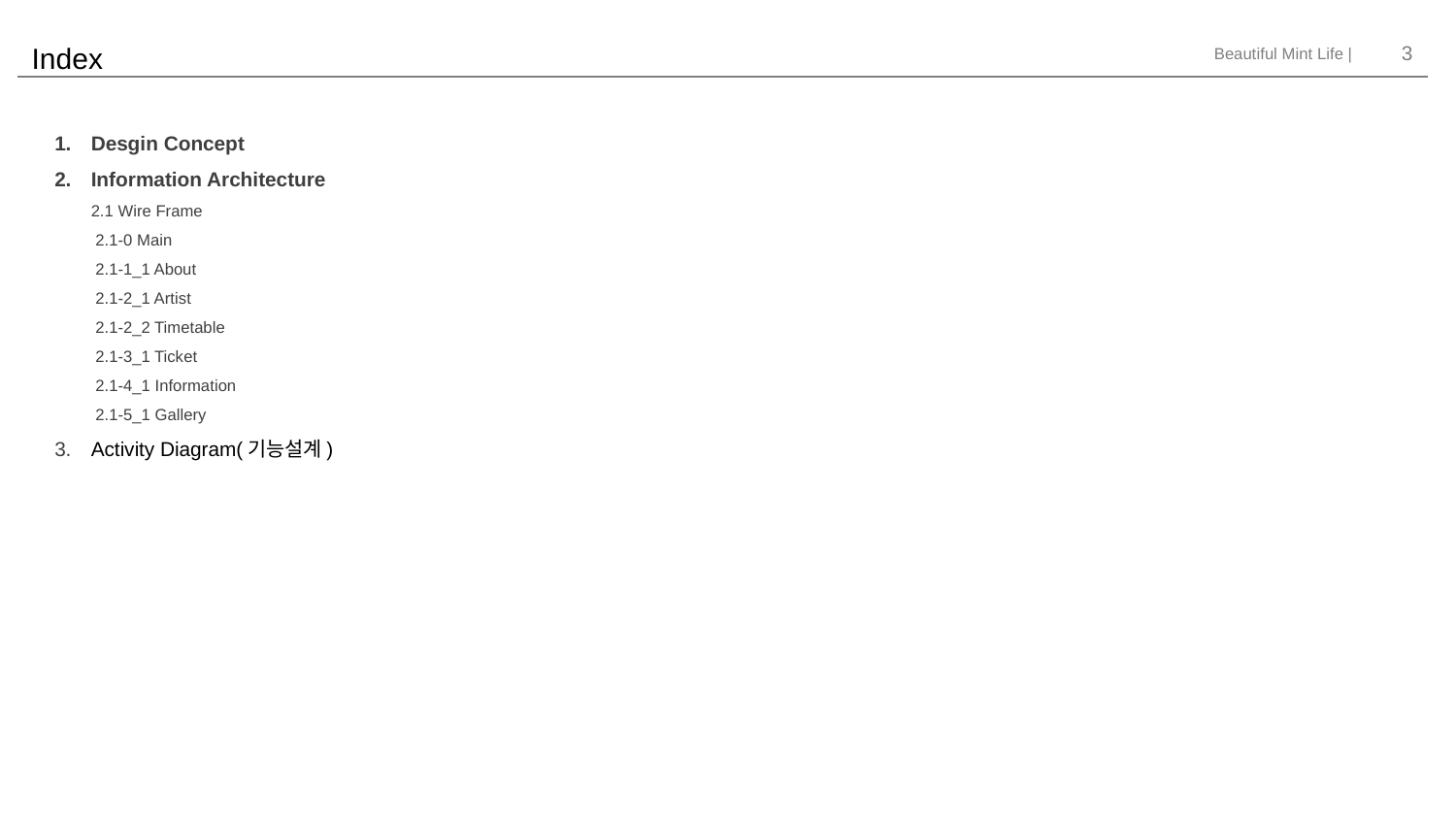

3
# Index
Desgin Concept
Information Architecture
2.1 Wire Frame
 2.1-0 Main
 2.1-1_1 About
 2.1-2_1 Artist
 2.1-2_2 Timetable
 2.1-3_1 Ticket
 2.1-4_1 Information
 2.1-5_1 Gallery
Activity Diagram(기능설계)